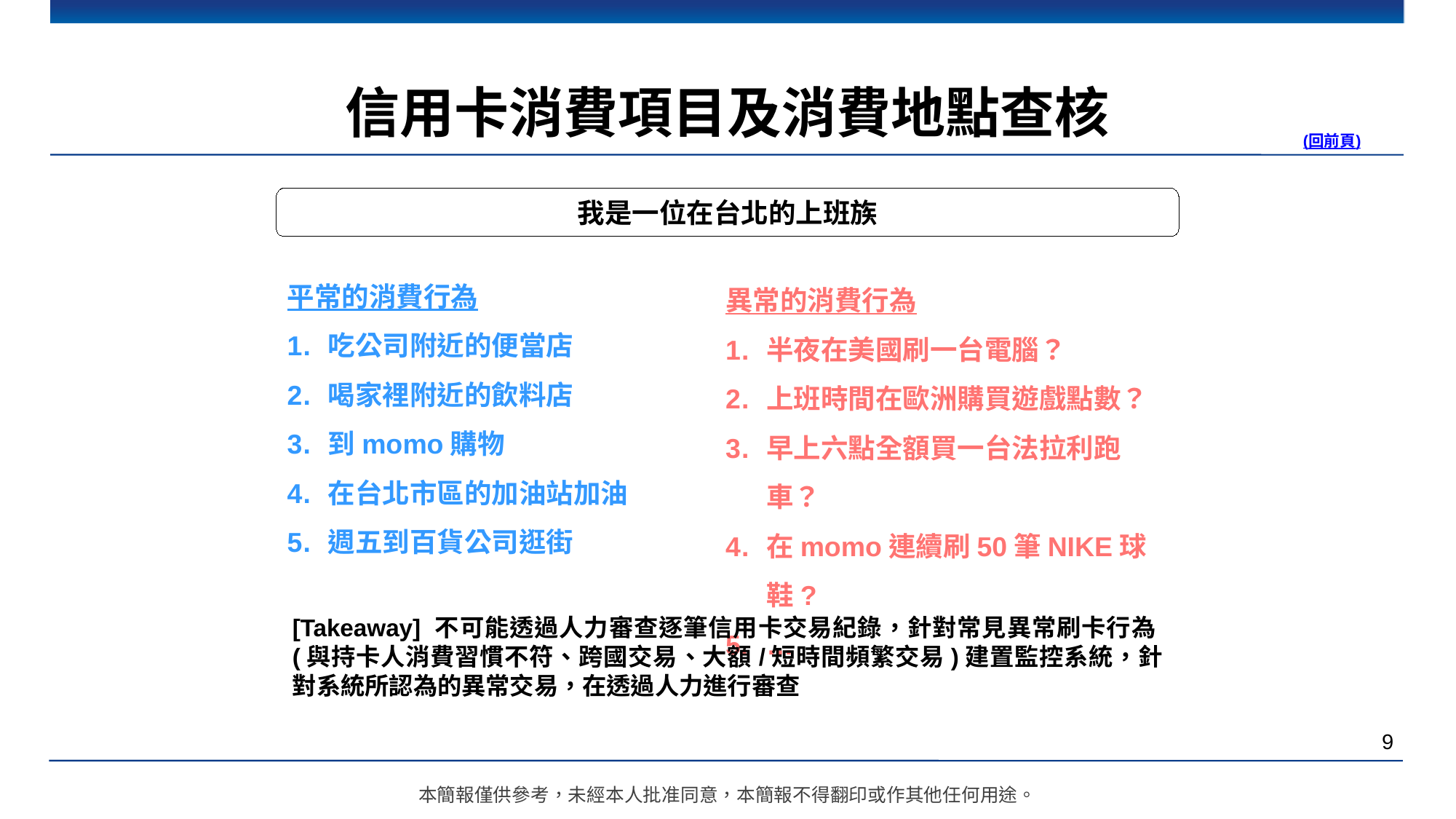

# 信用卡消費項目及消費地點查核
(回前頁)
我是一位在台北的上班族
平常的消費行為
吃公司附近的便當店
喝家裡附近的飲料店
到momo購物
在台北市區的加油站加油
週五到百貨公司逛街
異常的消費行為
半夜在美國刷一台電腦？
上班時間在歐洲購買遊戲點數？
早上六點全額買一台法拉利跑車？
在momo連續刷50筆NIKE球鞋?
…
[Takeaway] 不可能透過人力審查逐筆信用卡交易紀錄，針對常見異常刷卡行為(與持卡人消費習慣不符、跨國交易、大額/短時間頻繁交易)建置監控系統，針對系統所認為的異常交易，在透過人力進行審查
9